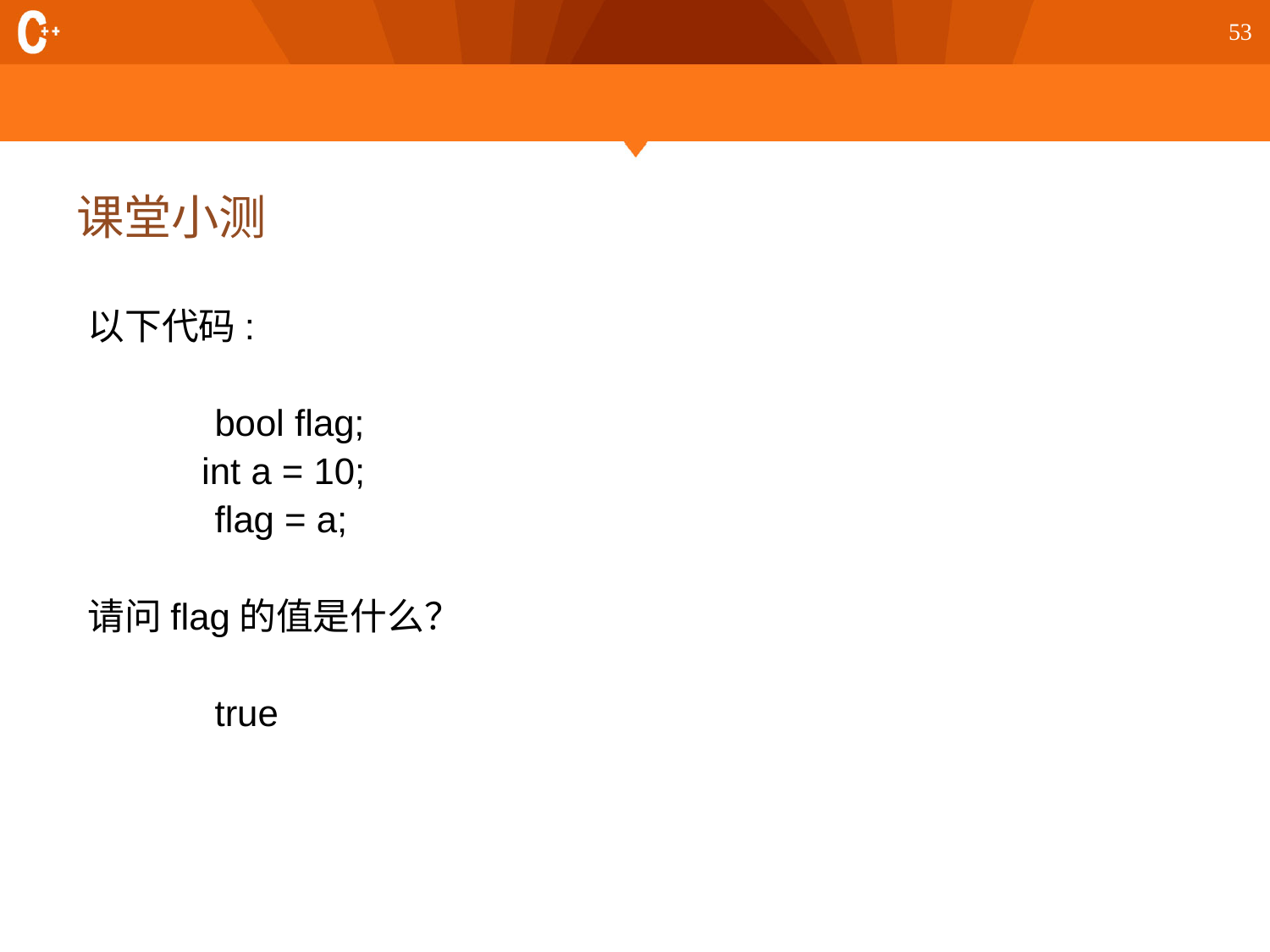

53
# 课堂小测
以下代码:

	bool flag;
           int a = 10;
	flag = a;

请问flag的值是什么？

	true